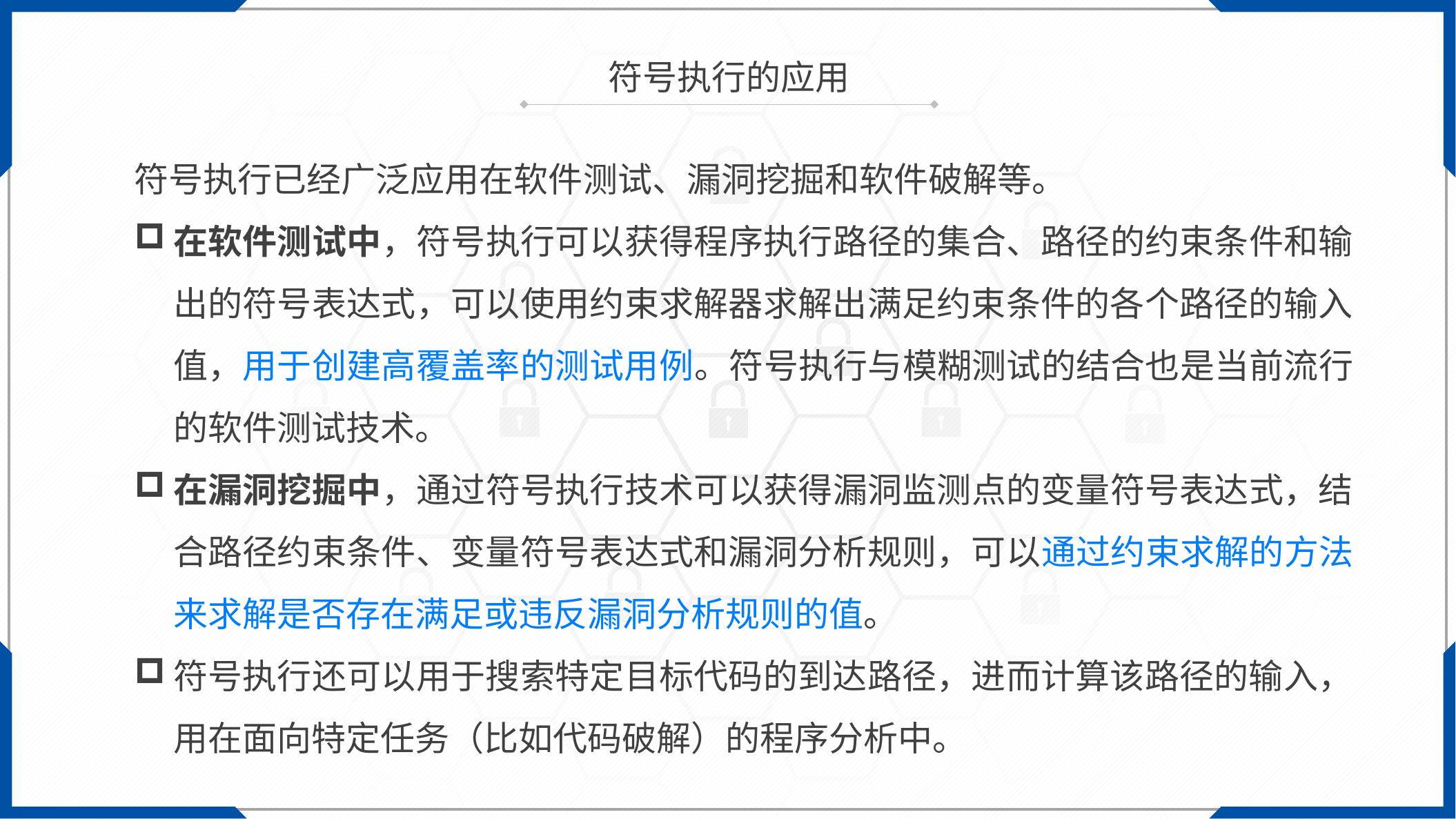

符号执行的应用
符号执行已经广泛应用在软件测试、漏洞挖掘和软件破解等。
在软件测试中，符号执行可以获得程序执行路径的集合、路径的约束条件和输出的符号表达式，可以使用约束求解器求解出满足约束条件的各个路径的输入值，用于创建高覆盖率的测试用例。符号执行与模糊测试的结合也是当前流行的软件测试技术。
在漏洞挖掘中，通过符号执行技术可以获得漏洞监测点的变量符号表达式，结合路径约束条件、变量符号表达式和漏洞分析规则，可以通过约束求解的方法来求解是否存在满足或违反漏洞分析规则的值。
符号执行还可以用于搜索特定目标代码的到达路径，进而计算该路径的输入，用在面向特定任务（比如代码破解）的程序分析中。